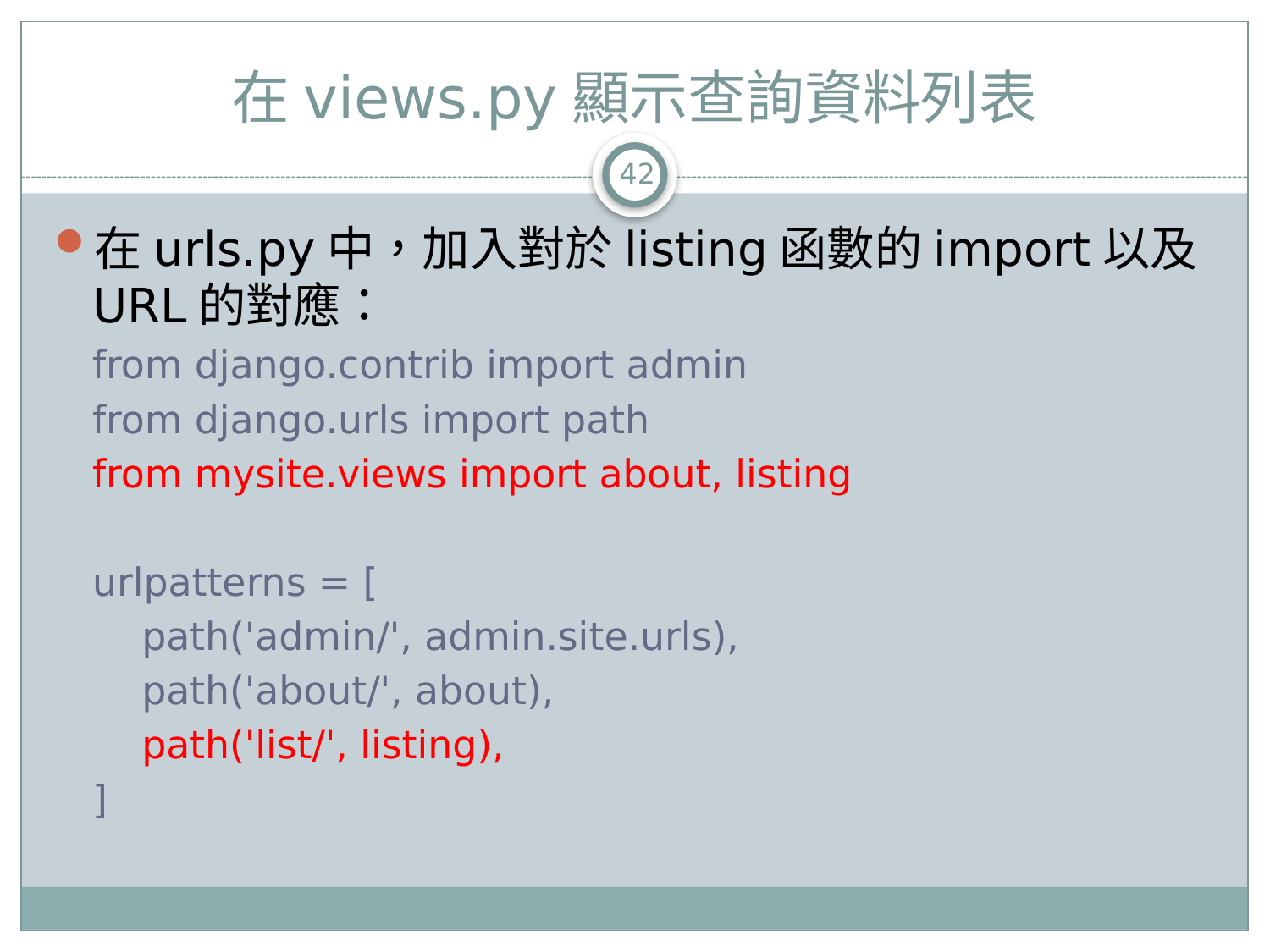

# 在views.py顯示查詢資料列表
42
在urls.py中，加入對於listing函數的import以及URL的對應：
from django.contrib import admin
from django.urls import path
from mysite.views import about, listing

urlpatterns = [
    path('admin/', admin.site.urls),
    path('about/', about),
    path('list/', listing),
]